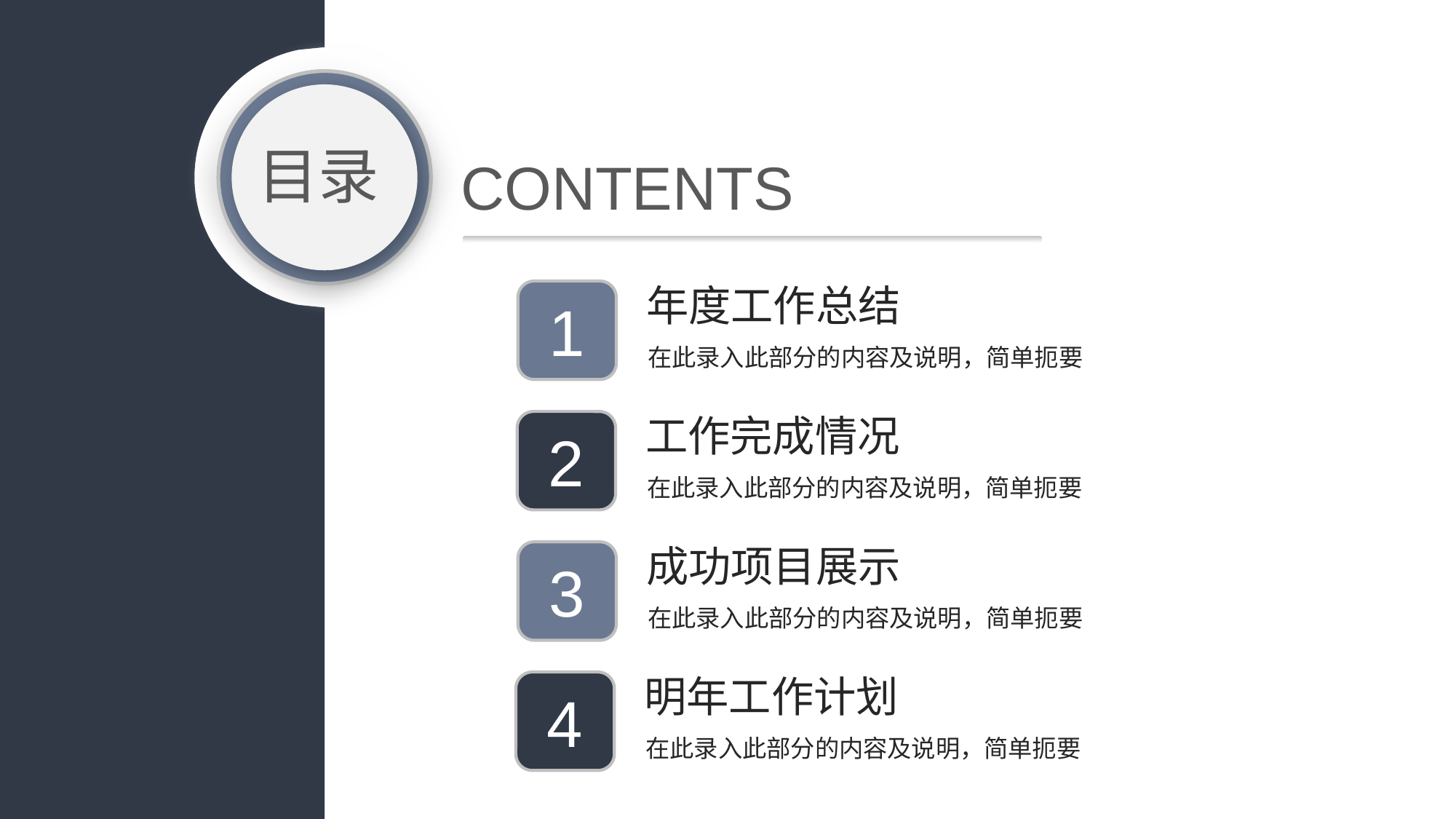

目录
CONTENTS

年度工作总结
1
在此录入此部分的内容及说明，简单扼要
工作完成情况
2
在此录入此部分的内容及说明，简单扼要
成功项目展示
3
在此录入此部分的内容及说明，简单扼要
明年工作计划
4
在此录入此部分的内容及说明，简单扼要